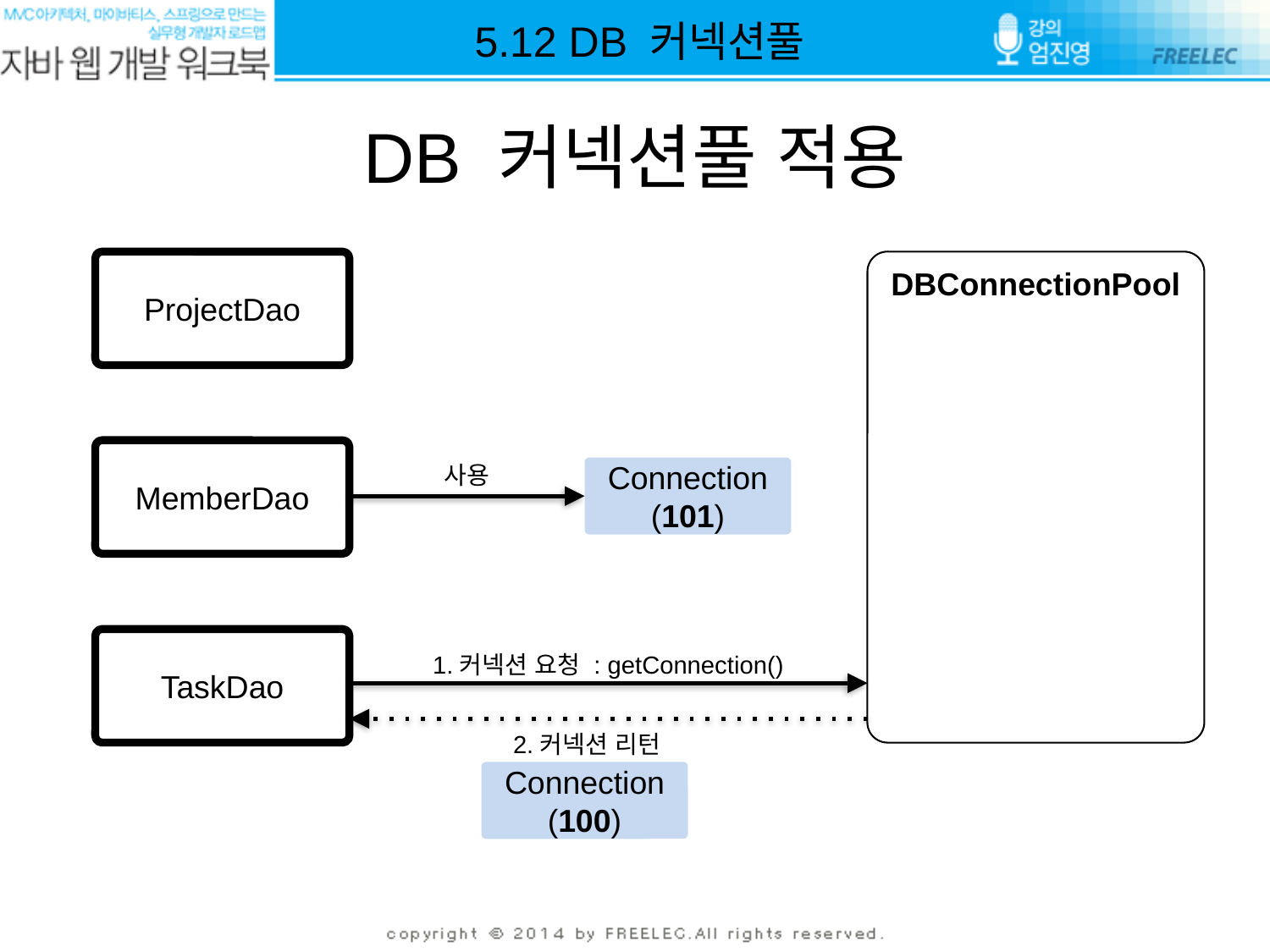

5.12 DB 커넥션풀
DB 커넥션풀 적용
DBConnectionPool
ProjectDao

MemberDao

사용
Connection
(101)
TaskDao

1.커넥션 요청 : getConnection()
2.커넥션 리턴
Connection
(100)